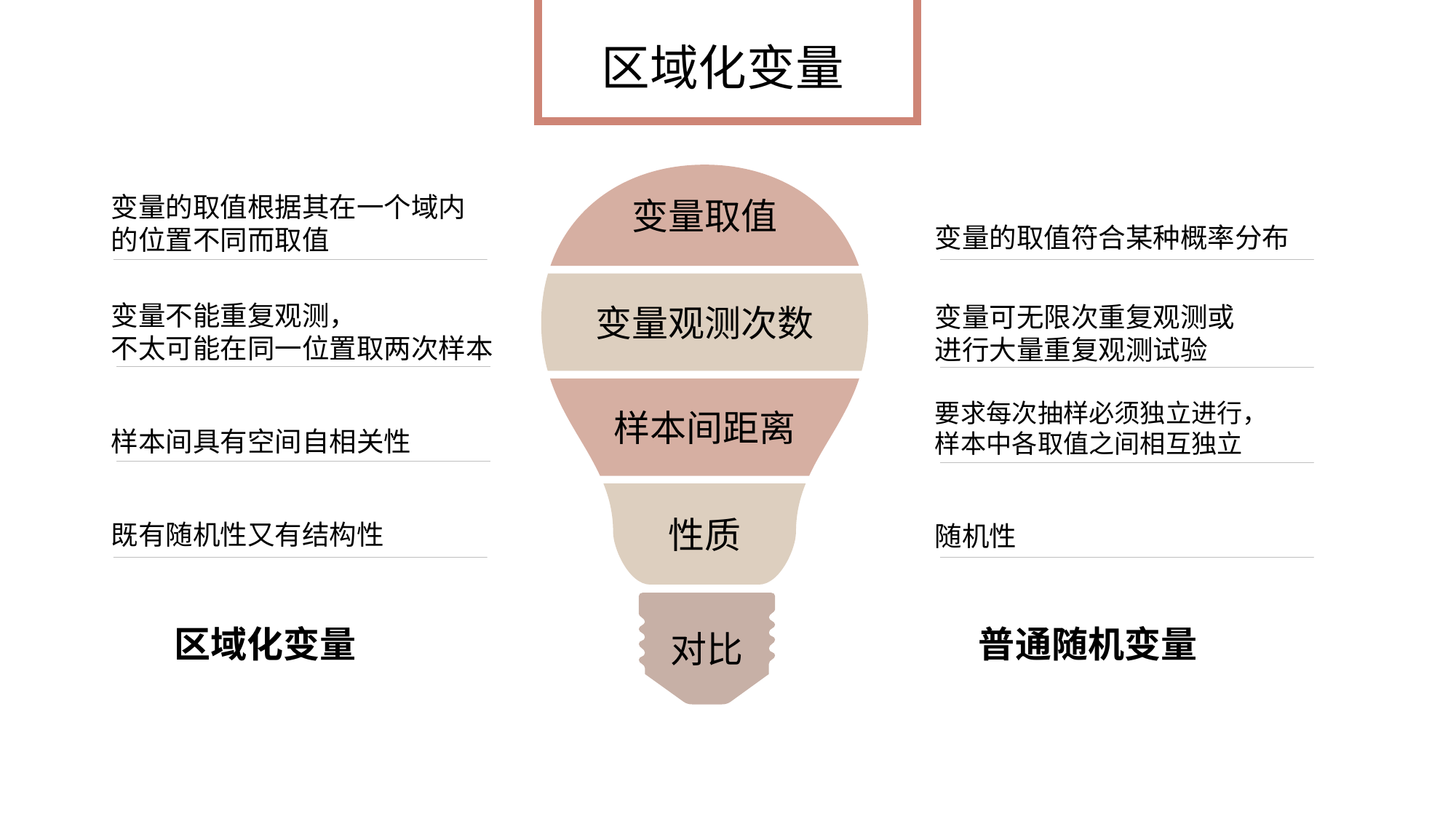

区域化变量
变量取值
变量的取值根据其在一个域内
的位置不同而取值
变量不能重复观测，
不太可能在同一位置取两次样本
样本间具有空间自相关性
既有随机性又有结构性
变量的取值符合某种概率分布
变量观测次数
变量可无限次重复观测或
进行大量重复观测试验
样本间距离
要求每次抽样必须独立进行，
样本中各取值之间相互独立
性质
随机性
对比
区域化变量
普通随机变量